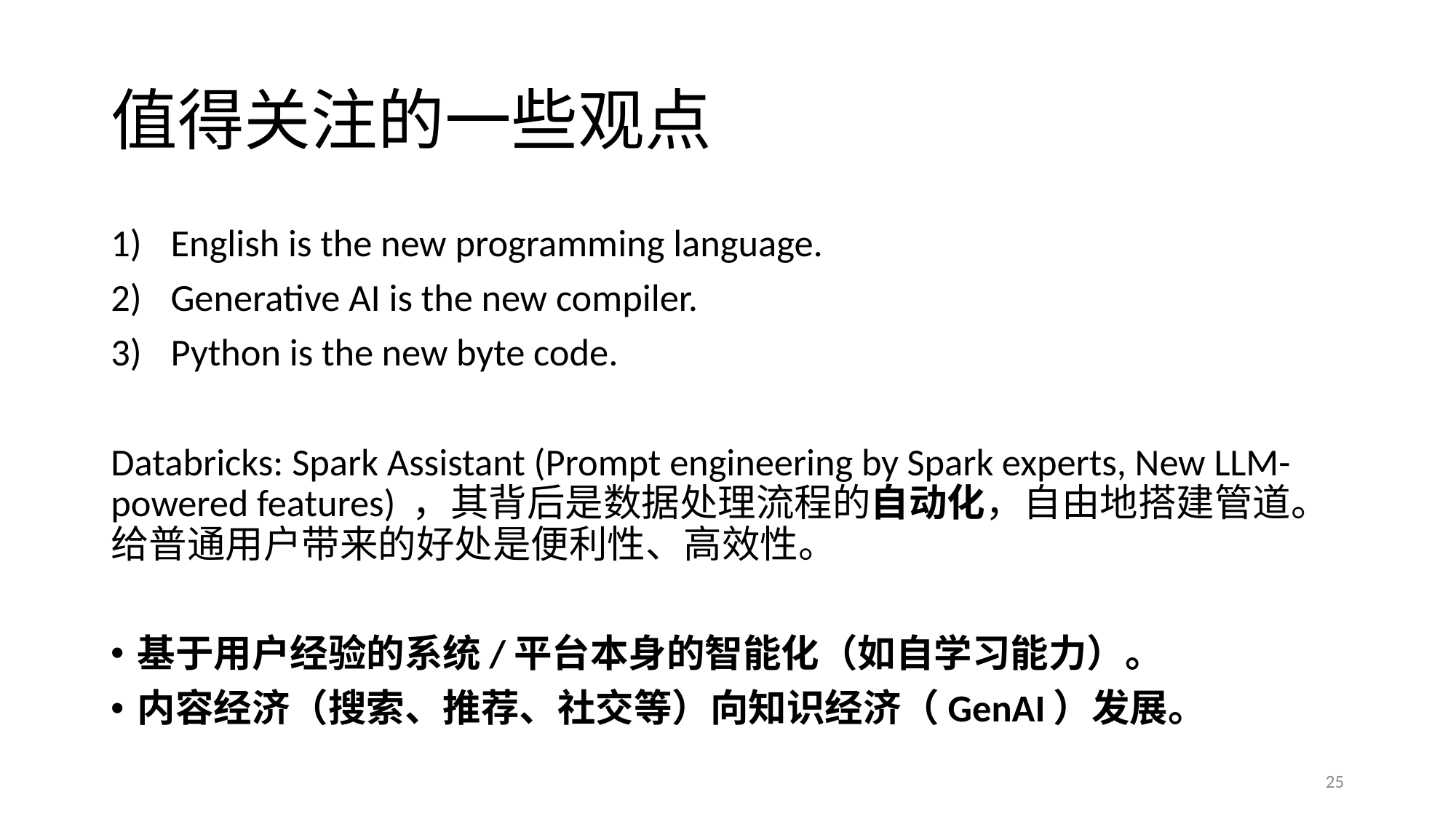

# 值得关注的一些观点
English is the new programming language.
Generative AI is the new compiler.
Python is the new byte code.

Databricks: Spark Assistant (Prompt engineering by Spark experts, New LLM-powered features) ，其背后是数据处理流程的自动化，自由地搭建管道。给普通用户带来的好处是便利性、高效性。

基于用户经验的系统/平台本身的智能化（如自学习能力）。
内容经济（搜索、推荐、社交等）向知识经济（GenAI）发展。
25